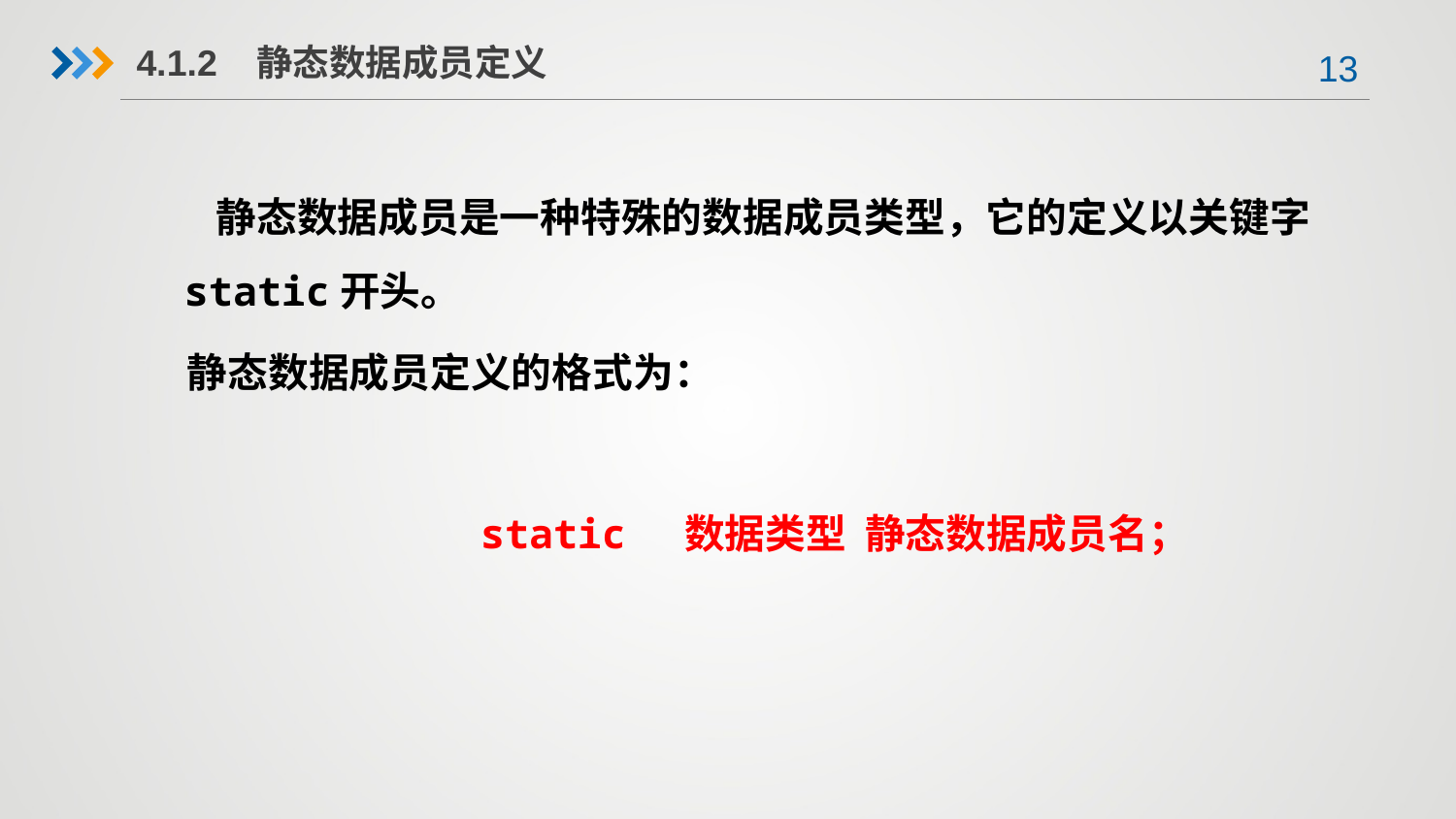

4.1.2   静态数据成员定义
      静态数据成员是一种特殊的数据成员类型，它的定义以关键字static开头。
    静态数据成员定义的格式为：

              static  数据类型  静态数据成员名；